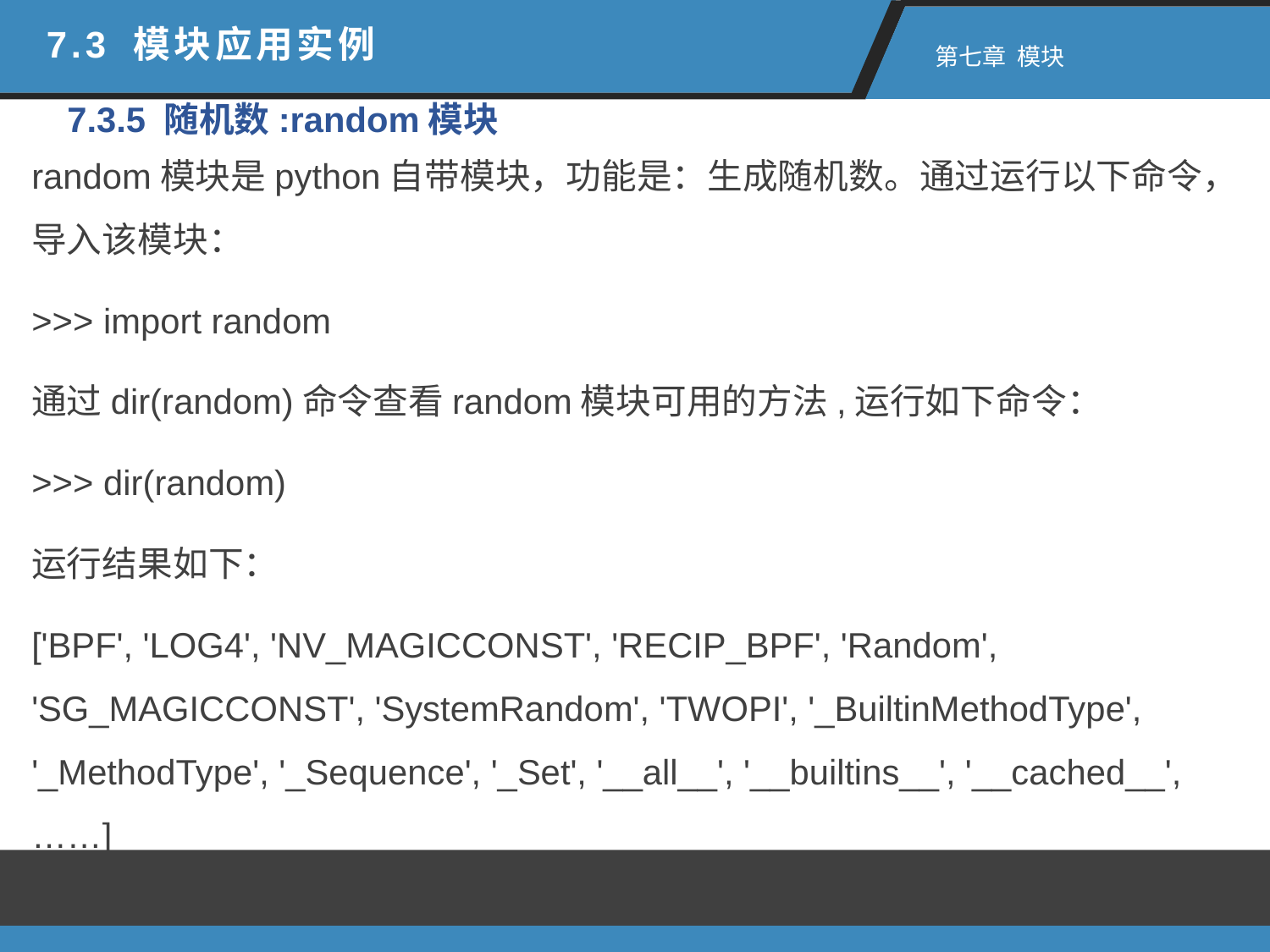

7.3 模块应用实例
  第七章  模块
7.3.5 随机数:random模块
random模块是python自带模块，功能是：生成随机数。通过运行以下命令，导入该模块：
>>> import random
通过dir(random)命令查看random模块可用的方法,运行如下命令：
>>> dir(random)
运行结果如下：
['BPF', 'LOG4', 'NV_MAGICCONST', 'RECIP_BPF', 'Random', 'SG_MAGICCONST', 'SystemRandom', 'TWOPI', '_BuiltinMethodType', '_MethodType', '_Sequence', '_Set', '__all__', '__builtins__', '__cached__', ……]